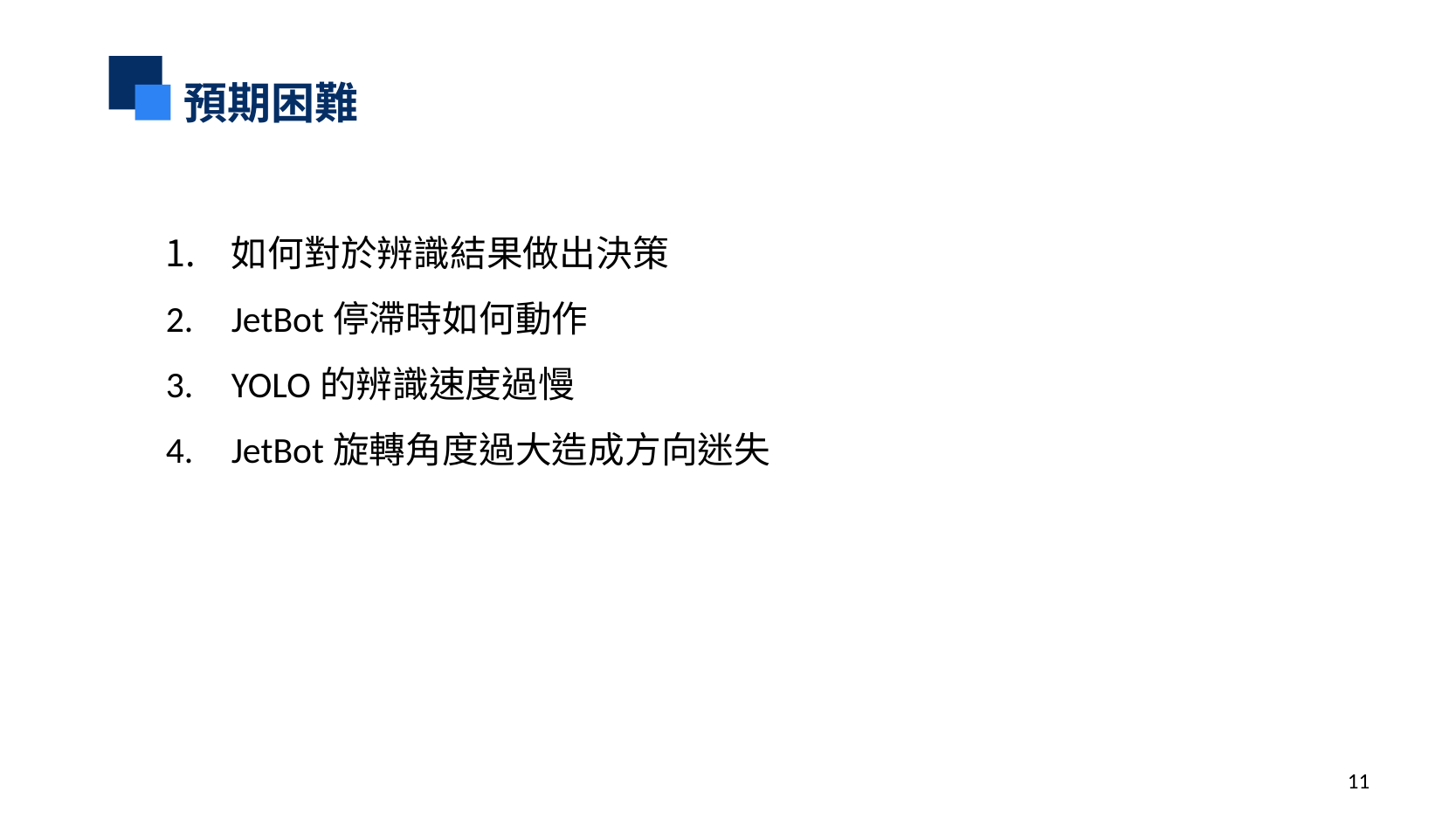

預期困難

如何對於辨識結果做出決策
JetBot停滯時如何動作
YOLO的辨識速度過慢
JetBot旋轉角度過大造成方向迷失
11